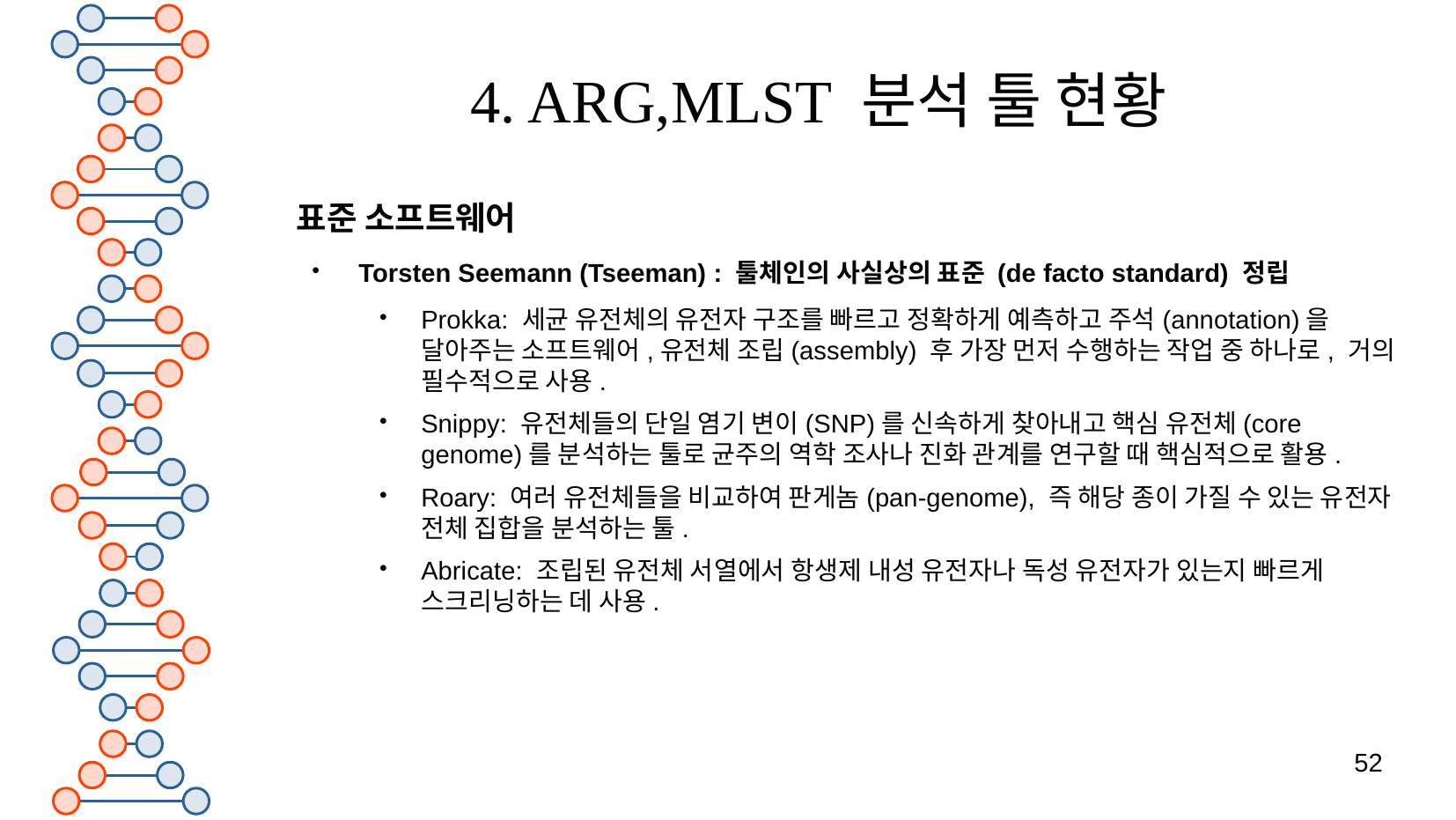

# 4. ARG,MLST 분석 툴 현황
표준 소프트웨어
Torsten Seemann (Tseeman) : 툴체인의 사실상의 표준 (de facto standard) 정립
Prokka: 세균 유전체의 유전자 구조를 빠르고 정확하게 예측하고 주석(annotation)을 달아주는 소프트웨어,유전체 조립(assembly) 후 가장 먼저 수행하는 작업 중 하나로, 거의 필수적으로 사용.
Snippy: 유전체들의 단일 염기 변이(SNP)를 신속하게 찾아내고 핵심 유전체(core genome)를 분석하는 툴로 균주의 역학 조사나 진화 관계를 연구할 때 핵심적으로 활용.
Roary: 여러 유전체들을 비교하여 판게놈(pan-genome), 즉 해당 종이 가질 수 있는 유전자 전체 집합을 분석하는 툴.
Abricate: 조립된 유전체 서열에서 항생제 내성 유전자나 독성 유전자가 있는지 빠르게 스크리닝하는 데 사용.
52